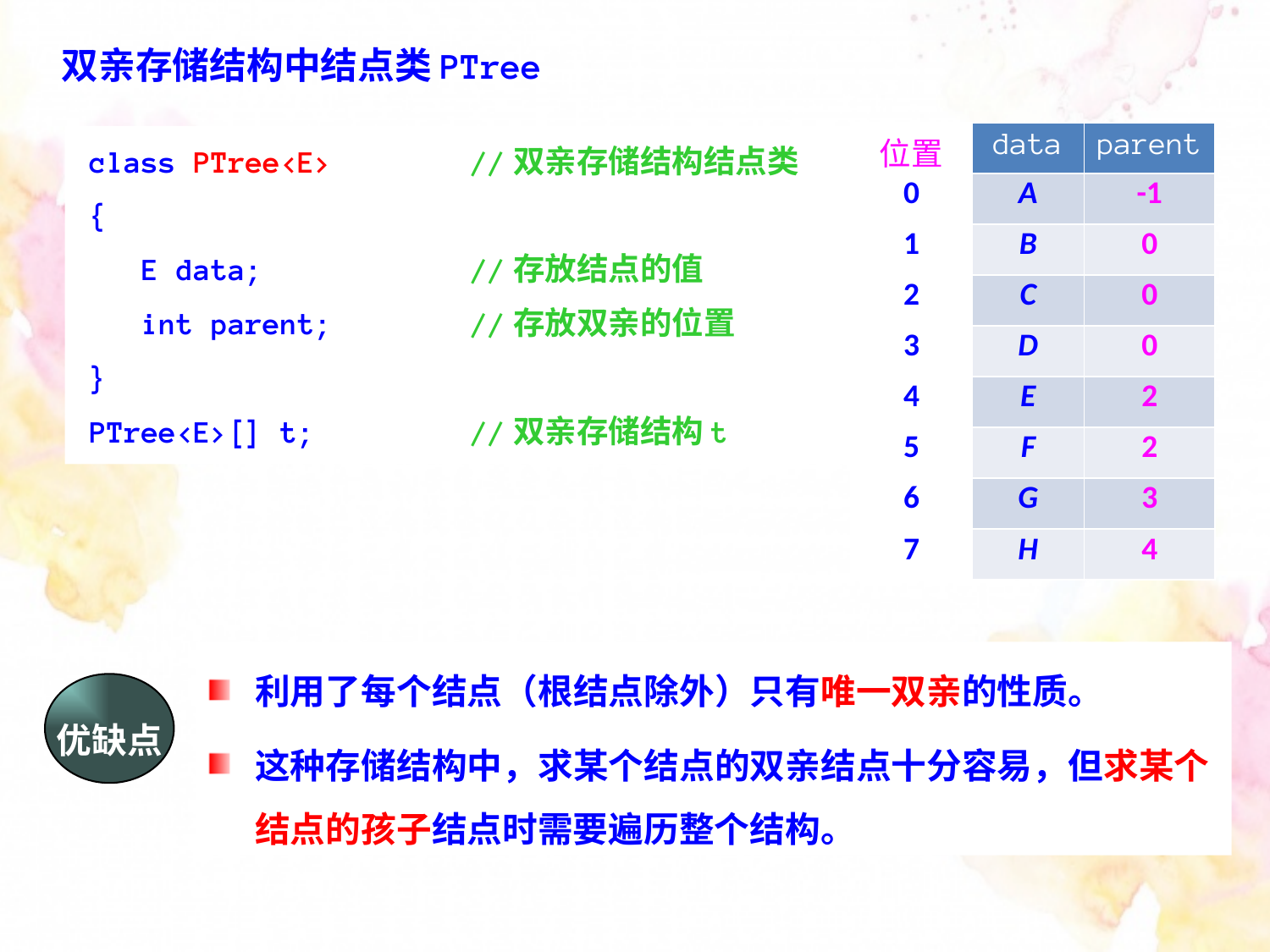

双亲存储结构中结点类PTree
| 位置 | data | parent |
| --- | --- | --- |
| 0 | A | -1 |
| 1 | B | 0 |
| 2 | C | 0 |
| 3 | D | 0 |
| 4 | E | 2 |
| 5 | F | 2 |
| 6 | G | 3 |
| 7 | H | 4 |
class PTree<E>		//双亲存储结构结点类
{
   E data;		//存放结点的值
   int parent;		//存放双亲的位置
}
PTree<E>[] t;		//双亲存储结构t
利用了每个结点（根结点除外）只有唯一双亲的性质。
这种存储结构中，求某个结点的双亲结点十分容易，但求某个结点的孩子结点时需要遍历整个结构。
优缺点